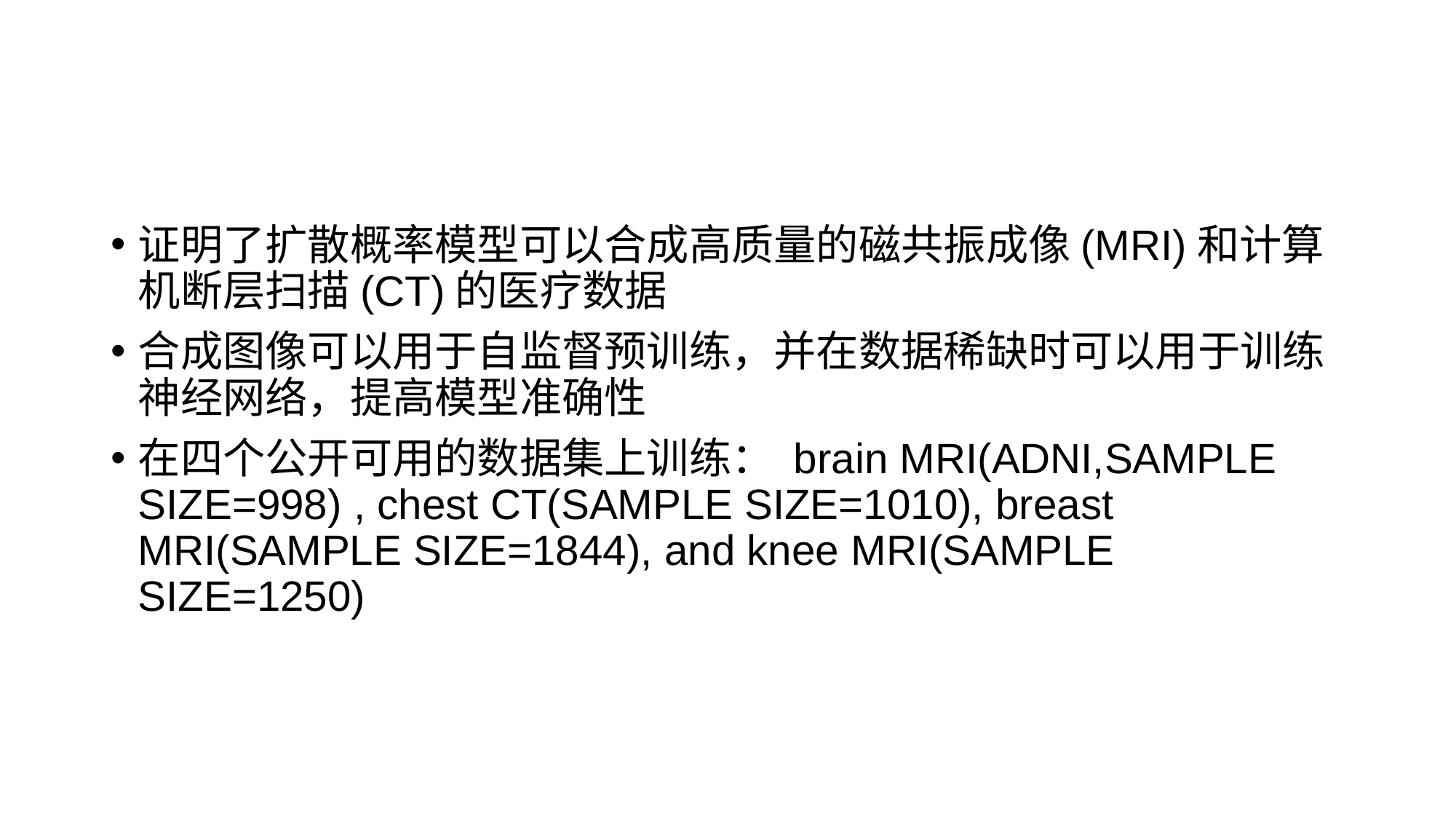

#
证明了扩散概率模型可以合成高质量的磁共振成像(MRI)和计算机断层扫描(CT)的医疗数据
合成图像可以用于自监督预训练，并在数据稀缺时可以用于训练神经网络，提高模型准确性
在四个公开可用的数据集上训练： brain MRI(ADNI,SAMPLE SIZE=998) , chest CT(SAMPLE SIZE=1010), breast MRI(SAMPLE SIZE=1844), and knee MRI(SAMPLE SIZE=1250)